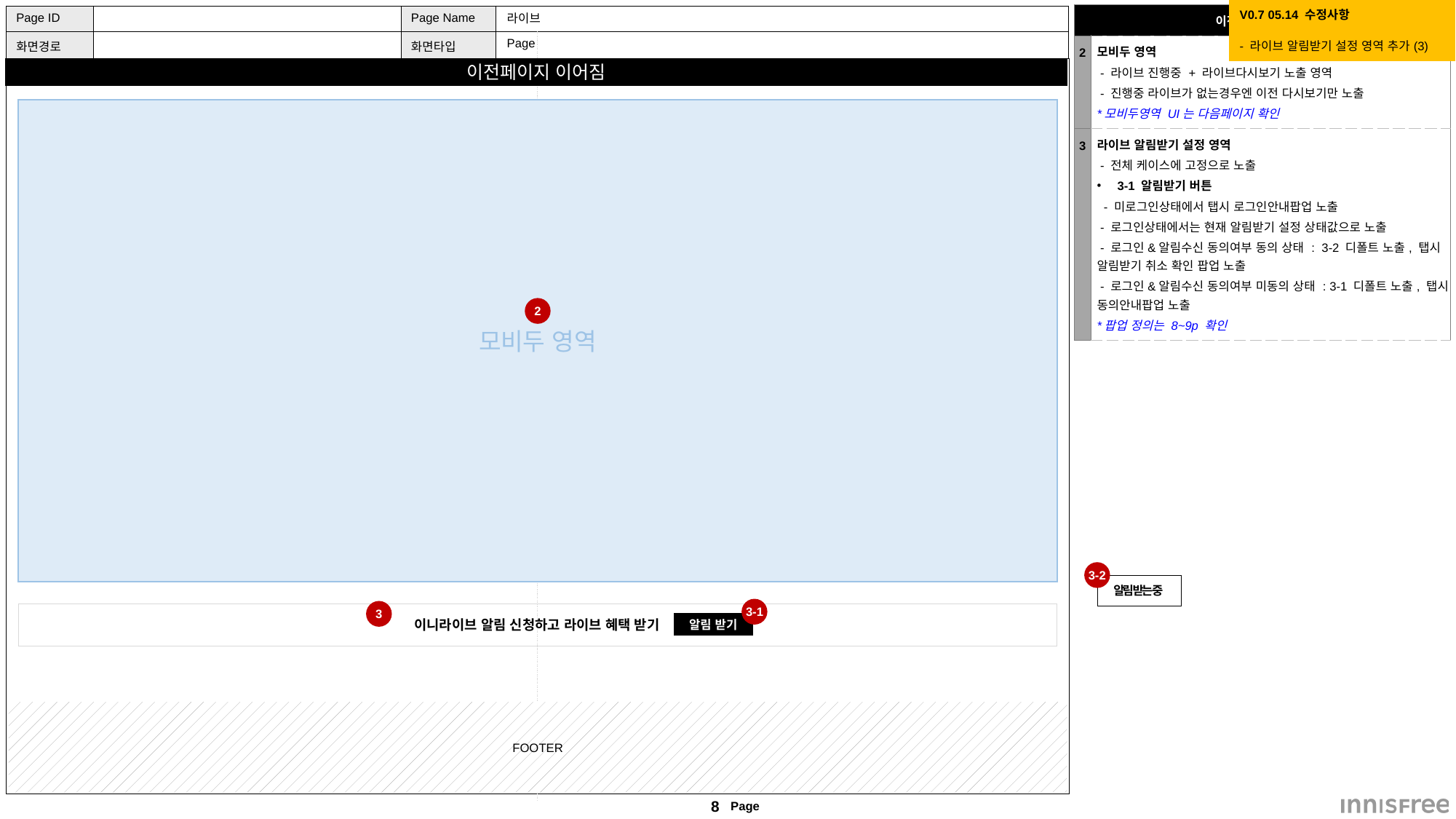

| V0.7 05.14 수정사항 |
| --- |
| - 라이브 알림받기 설정 영역 추가(3) |
| 이전페이지 이어짐 |  |
| --- | --- |
| 2 | 모비두 영역 - 라이브 진행중 + 라이브다시보기 노출 영역 - 진행중 라이브가 없는경우엔 이전 다시보기만 노출 \*모비두영역 UI는 다음페이지 확인 |
| 3 | 라이브 알림받기 설정 영역 - 전체 케이스에 고정으로 노출 3-1 알림받기 버튼 - 미로그인상태에서 탭시 로그인안내팝업 노출 - 로그인상태에서는 현재 알림받기 설정 상태값으로 노출 - 로그인&알림수신 동의여부 동의 상태 : 3-2 디폴트 노출, 탭시 알림받기 취소 확인 팝업 노출 - 로그인&알림수신 동의여부 미동의 상태 : 3-1 디폴트 노출, 탭시 동의안내팝업 노출 \*팝업 정의는 8~9p 확인 |

# 라이브
Page
모비두 영역
2
3-2
알림 받는 중
3-1
3

이니라이브 알림 신청하고 라이브 혜택 받기
알림 받기
FOOTER